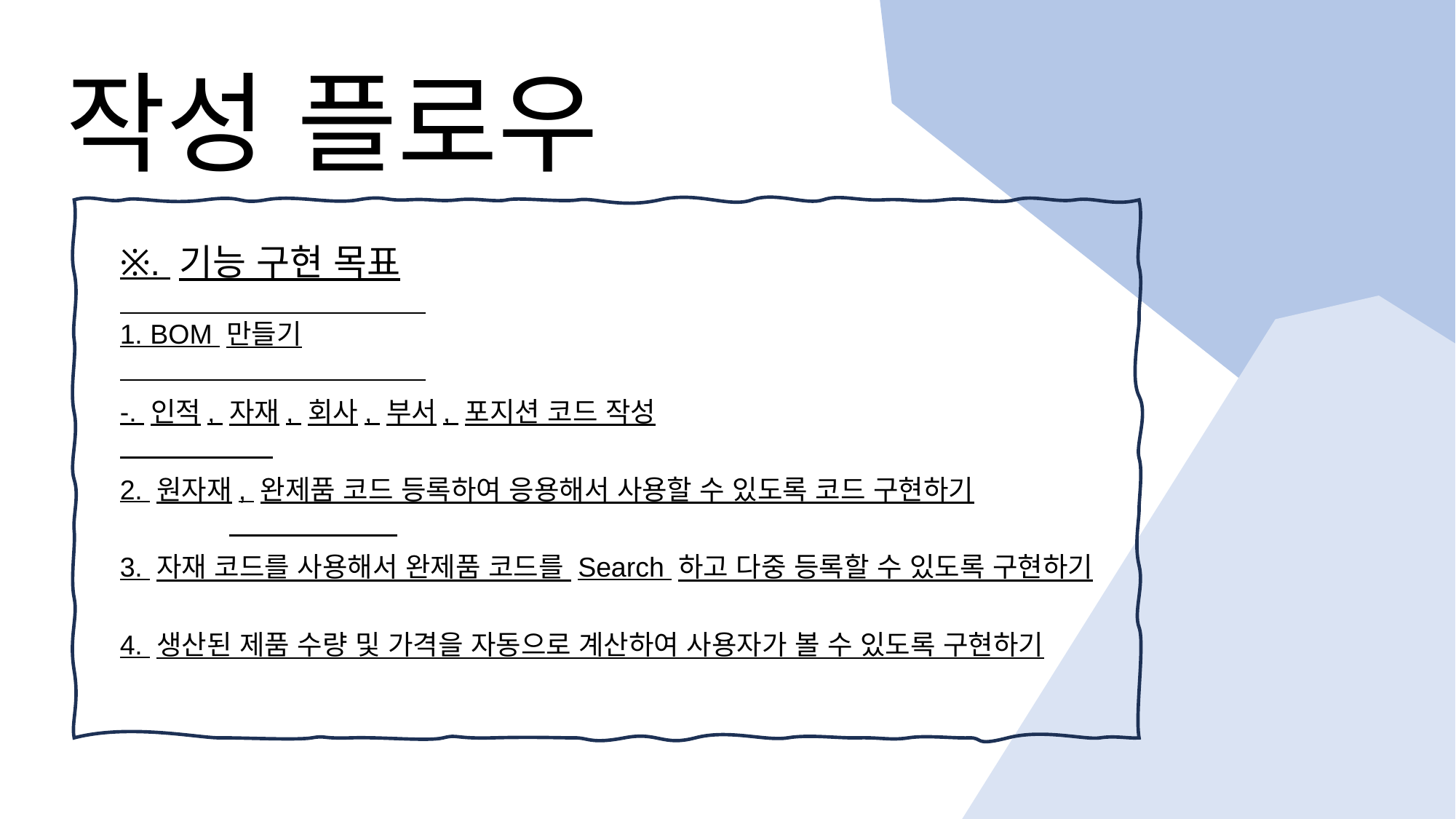

# 작성 플로우

※. 기능 구현 목표
1. BOM 만들기
-. 인적, 자재, 회사, 부서, 포지션 코드 작성
2. 원자재, 완제품 코드 등록하여 응용해서 사용할 수 있도록 코드 구현하기
3. 자재 코드를 사용해서 완제품 코드를 Search 하고 다중 등록할 수 있도록 구현하기
4. 생산된 제품 수량 및 가격을 자동으로 계산하여 사용자가 볼 수 있도록 구현하기